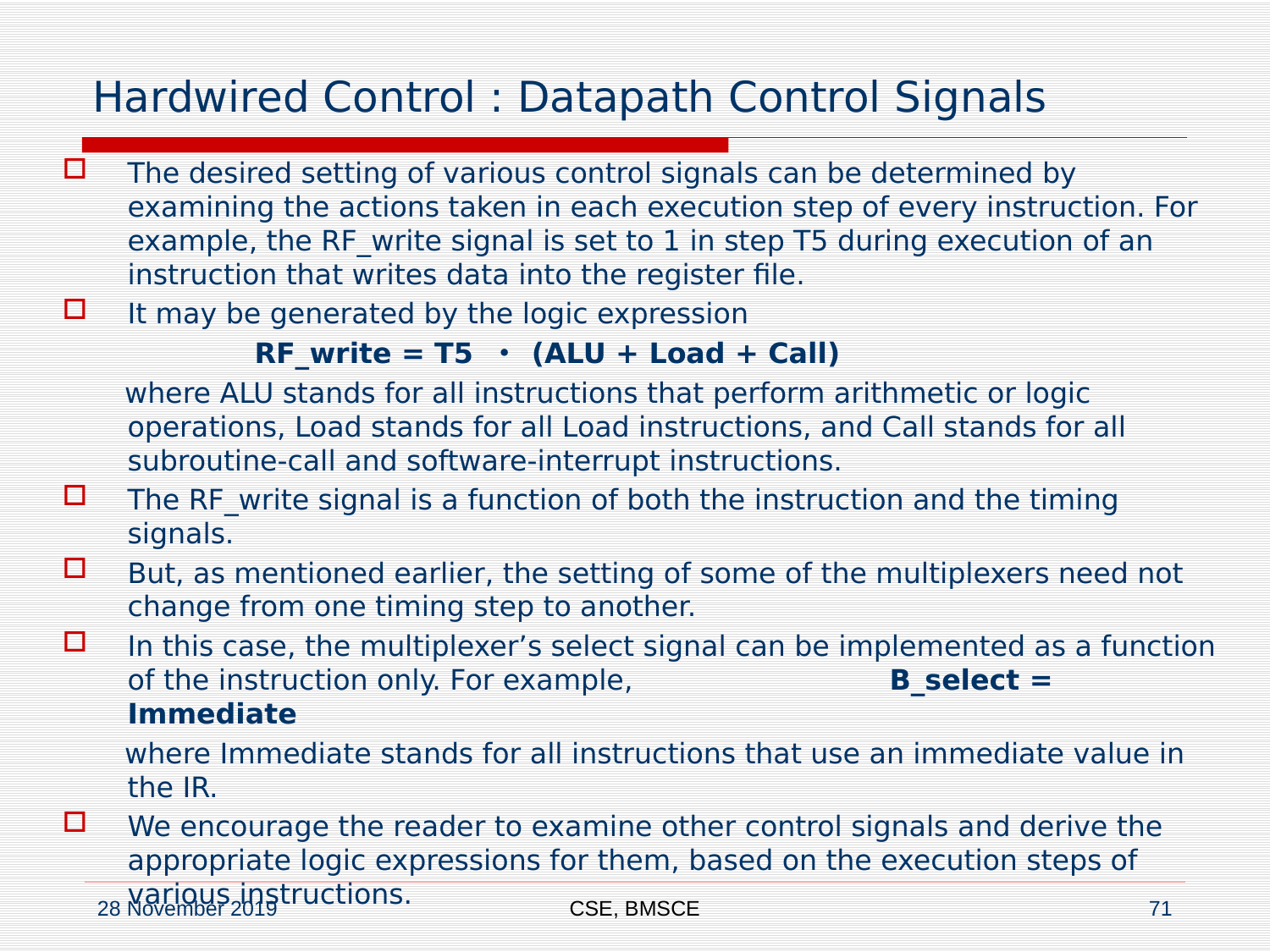

# Hardwired Control : Datapath Control Signals
The desired setting of various control signals can be determined by examining the actions taken in each execution step of every instruction. For example, the RF_write signal is set to 1 in step T5 during execution of an instruction that writes data into the register file.
It may be generated by the logic expression
		RF_write = T5 ・ (ALU + Load + Call)
       where ALU stands for all instructions that perform arithmetic or logic operations, Load stands for all Load instructions, and Call stands for all    subroutine-call and software-interrupt instructions.
The RF_write signal is a function of both the instruction and the timing signals.
But, as mentioned earlier, the setting of some of the multiplexers need not change from one timing step to another.
In this case, the multiplexer’s select signal can be implemented as a function of the instruction only. For example, 		B_select = Immediate
       where Immediate stands for all instructions that use an immediate value in the IR.
We encourage the reader to examine other control signals and derive the appropriate logic expressions for them, based on the execution steps of various instructions.
CSE, BMSCE
71
28 November 2019